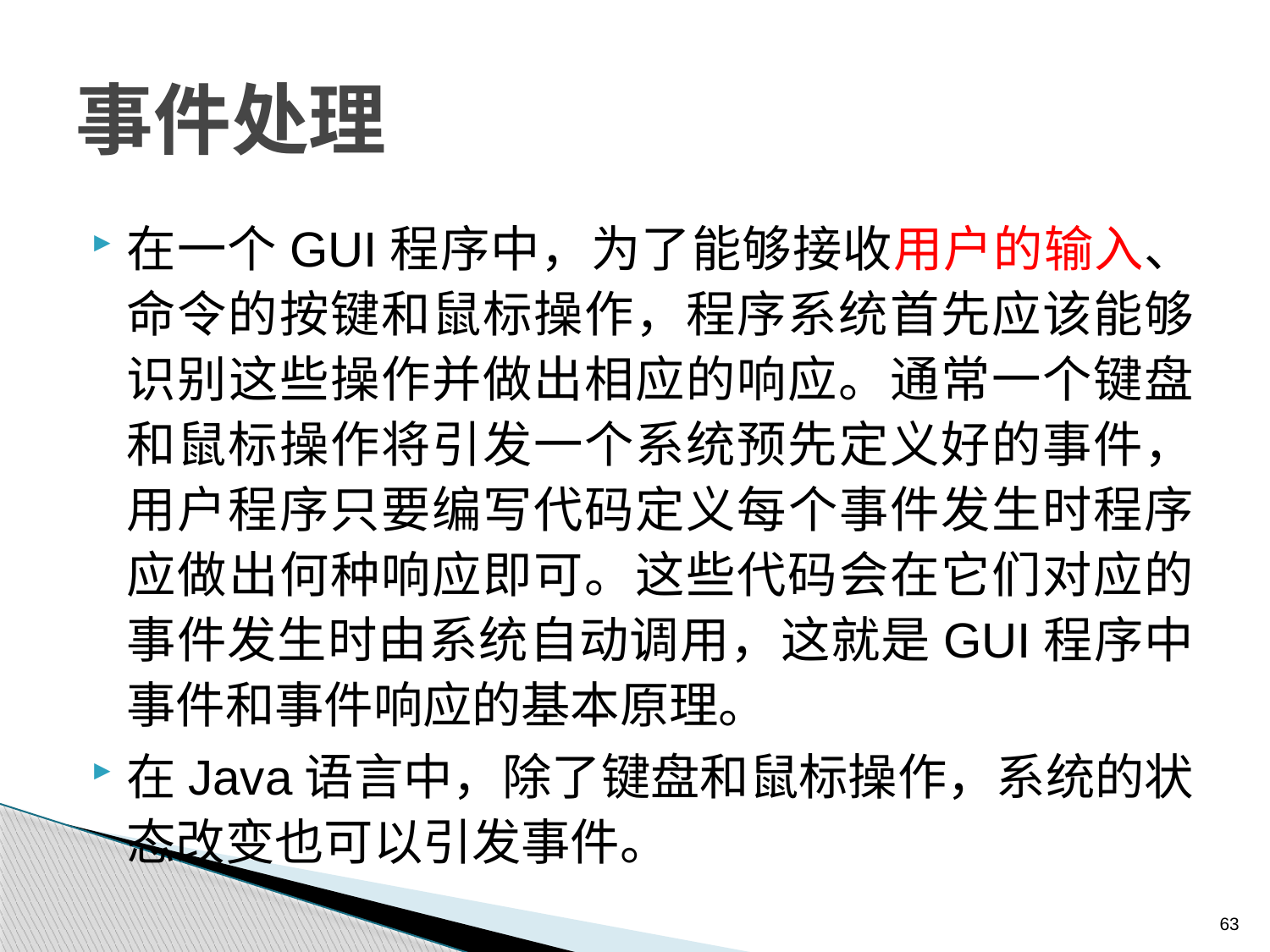

# 事件处理
在一个GUI程序中，为了能够接收用户的输入、命令的按键和鼠标操作，程序系统首先应该能够识别这些操作并做出相应的响应。通常一个键盘和鼠标操作将引发一个系统预先定义好的事件，用户程序只要编写代码定义每个事件发生时程序应做出何种响应即可。这些代码会在它们对应的事件发生时由系统自动调用，这就是GUI程序中事件和事件响应的基本原理。
在Java语言中，除了键盘和鼠标操作，系统的状态改变也可以引发事件。
63